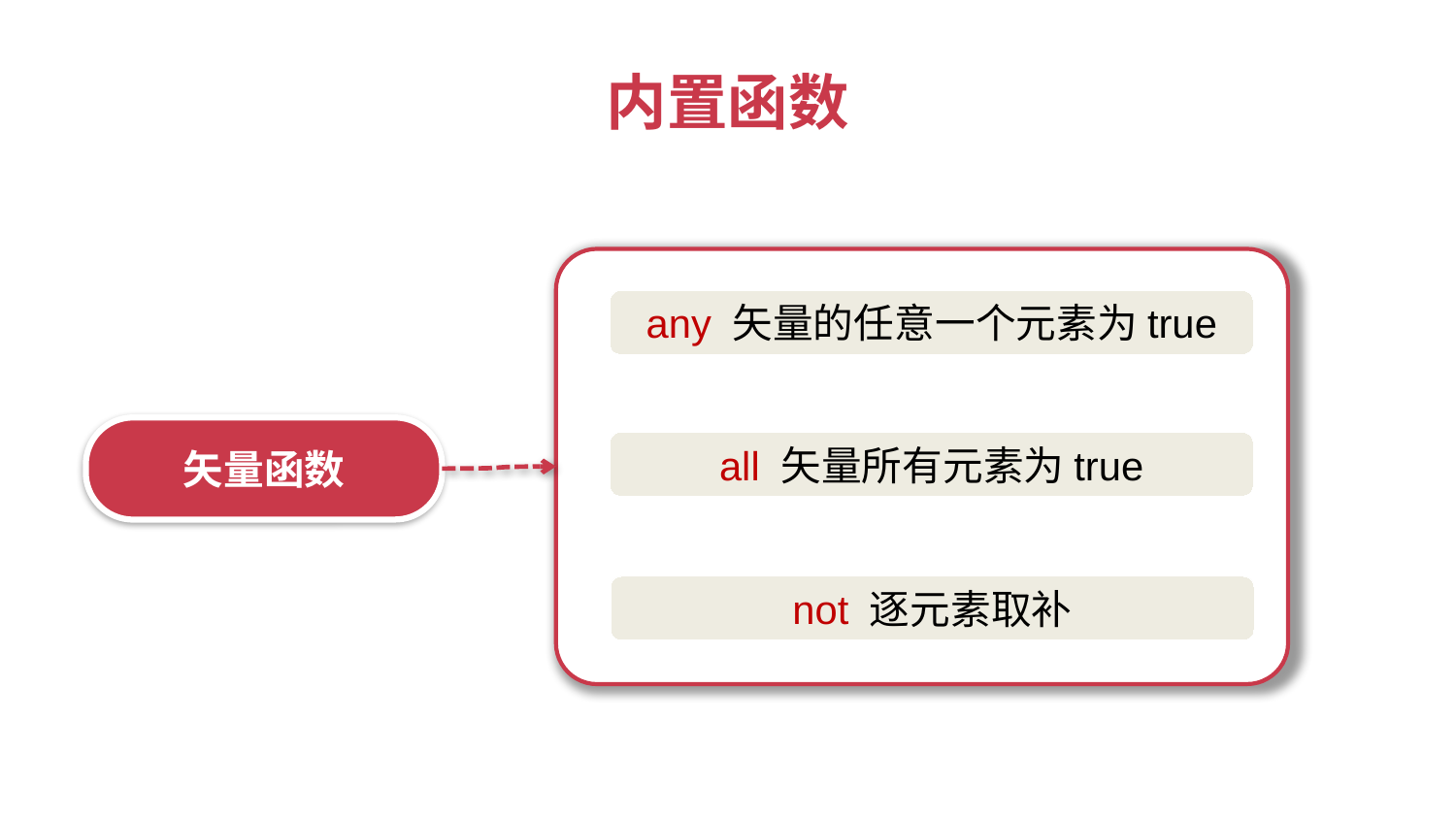

内置函数

any 矢量的任意⼀个元素为true
矢量函数
all 矢量所有元素为true
not 逐元素取补